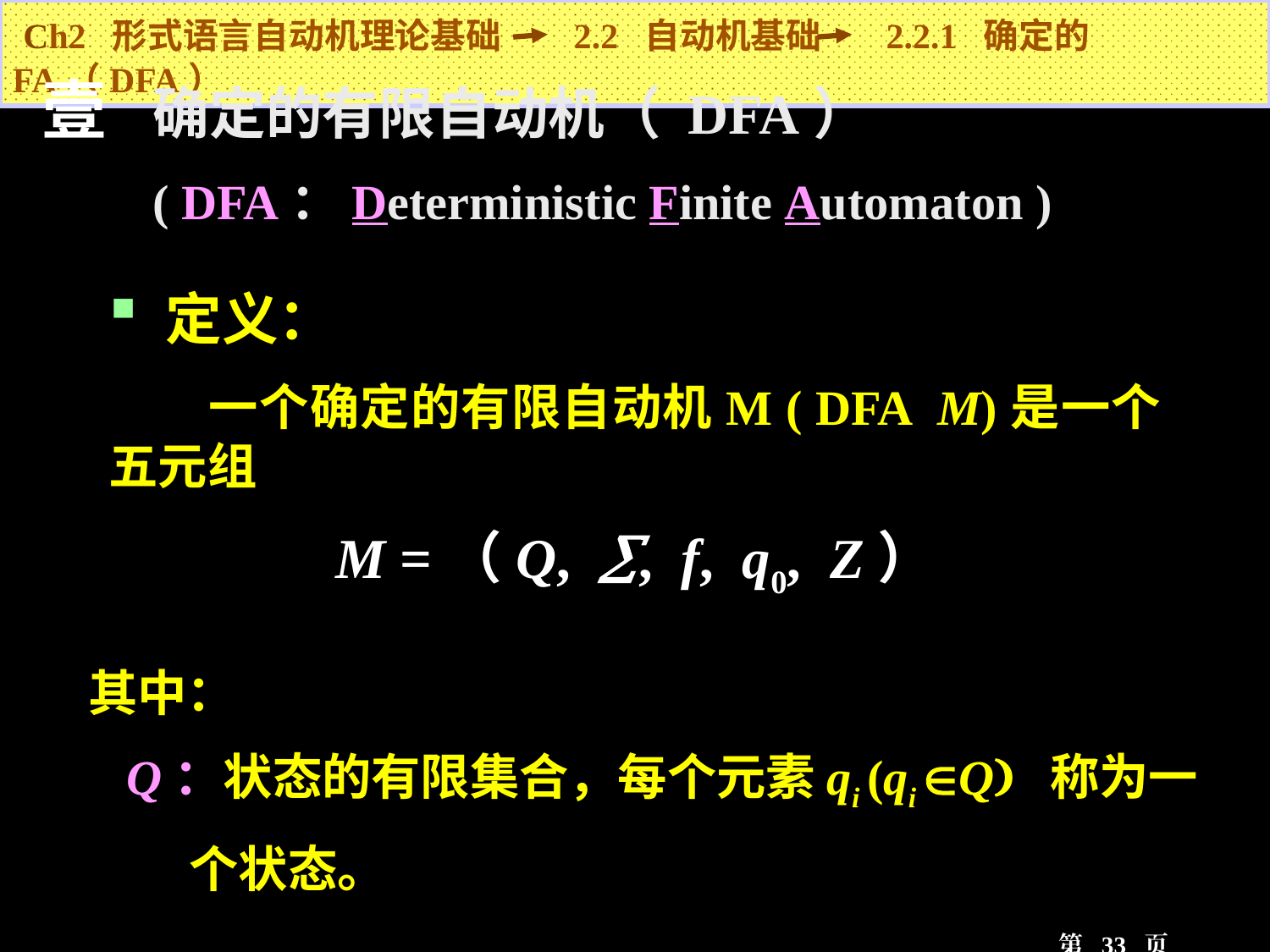

Ch2  形式语言自动机理论基础        2.2  自动机基础       2.2.1  确定的FA（DFA）

 确定的有限自动机（ DFA）
         ( DFA：Deterministic Finite Automaton )
 定义：
       一个确定的有限自动机M ( DFA  M)是一个五元组
M =（Q,  ∑,  f,  q0,  Z）
 其中：
     Q：状态的有限集合，每个元素qi (qi ∈Q) 称为一
          个状态。